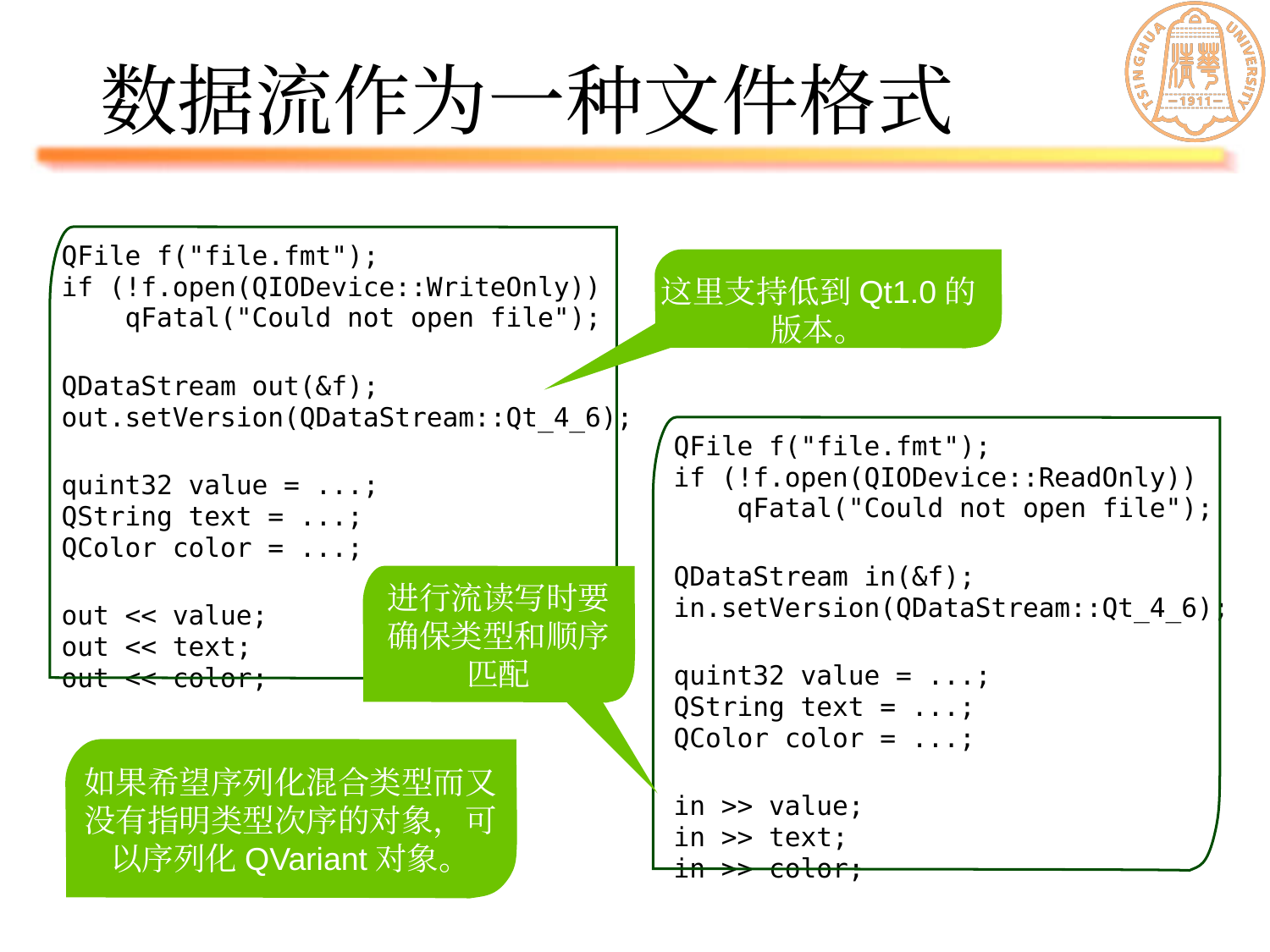

# 数据流作为一种文件格式

QFile f("file.fmt");
if (!f.open(QIODevice::WriteOnly))
    qFatal("Could not open file");

QDataStream out(&f);
out.setVersion(QDataStream::Qt_4_6);

quint32 value = ...;
QString text = ...;
QColor color = ...;

out << value;
out << text;
out << color;

这里支持低到Qt1.0的版本。

QFile f("file.fmt");
if (!f.open(QIODevice::ReadOnly))
    qFatal("Could not open file");

QDataStream in(&f);
in.setVersion(QDataStream::Qt_4_6);

quint32 value = ...;
QString text = ...;
QColor color = ...;

in >> value;
in >> text;
in >> color;

进行流读写时要确保类型和顺序匹配

如果希望序列化混合类型而又没有指明类型次序的对象，可以序列化QVariant对象。